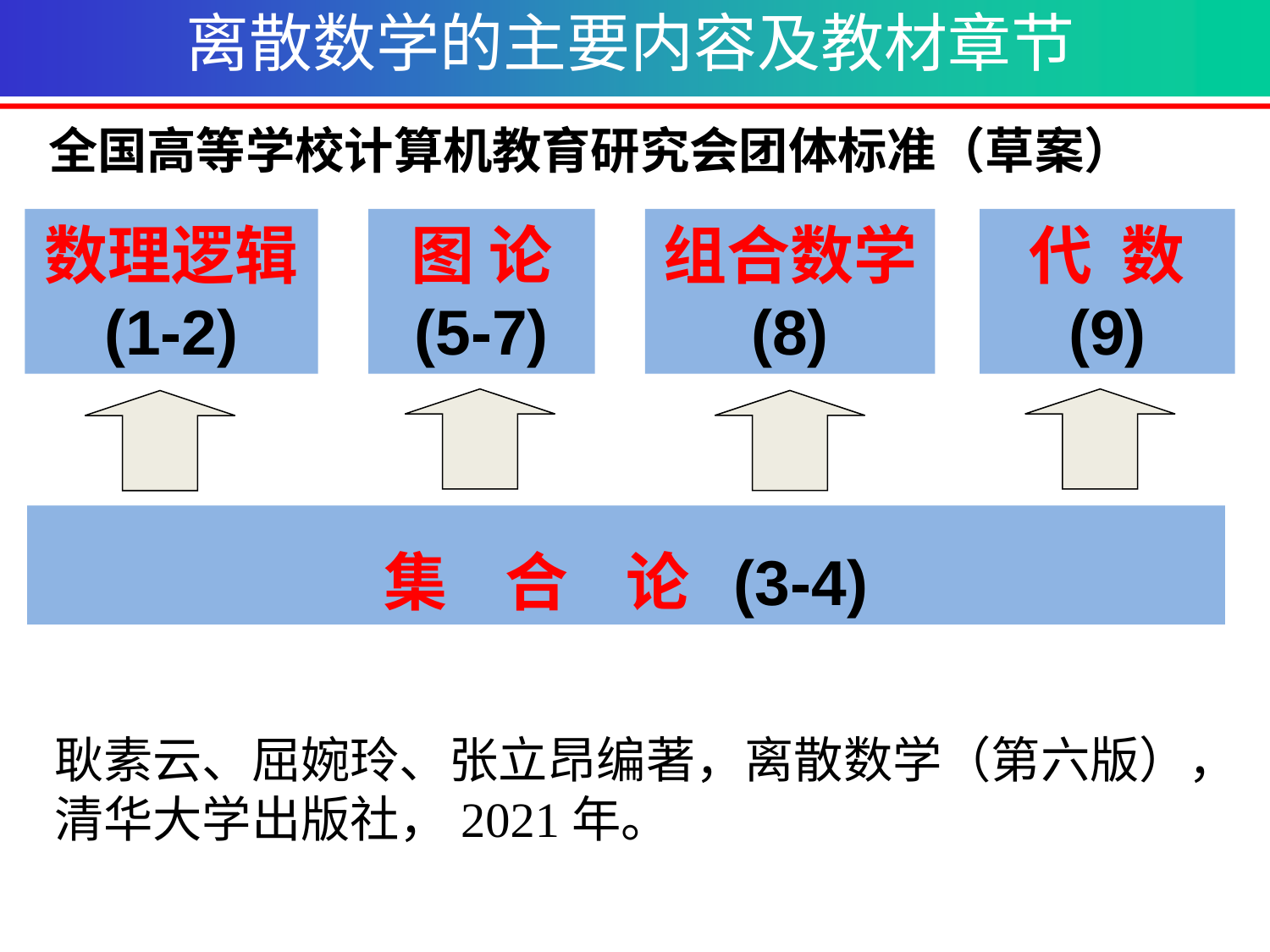

离散数学的主要内容及教材章节
全国高等学校计算机教育研究会团体标准（草案）
代  数
(9)
数理逻辑
(1-2)
图 论
(5-7)
组合数学
(8)

集    合    论  (3-4)
耿素云、屈婉玲、张立昂编著，离散数学（第六版），清华大学出版社，2021年。
 (本教材不学)